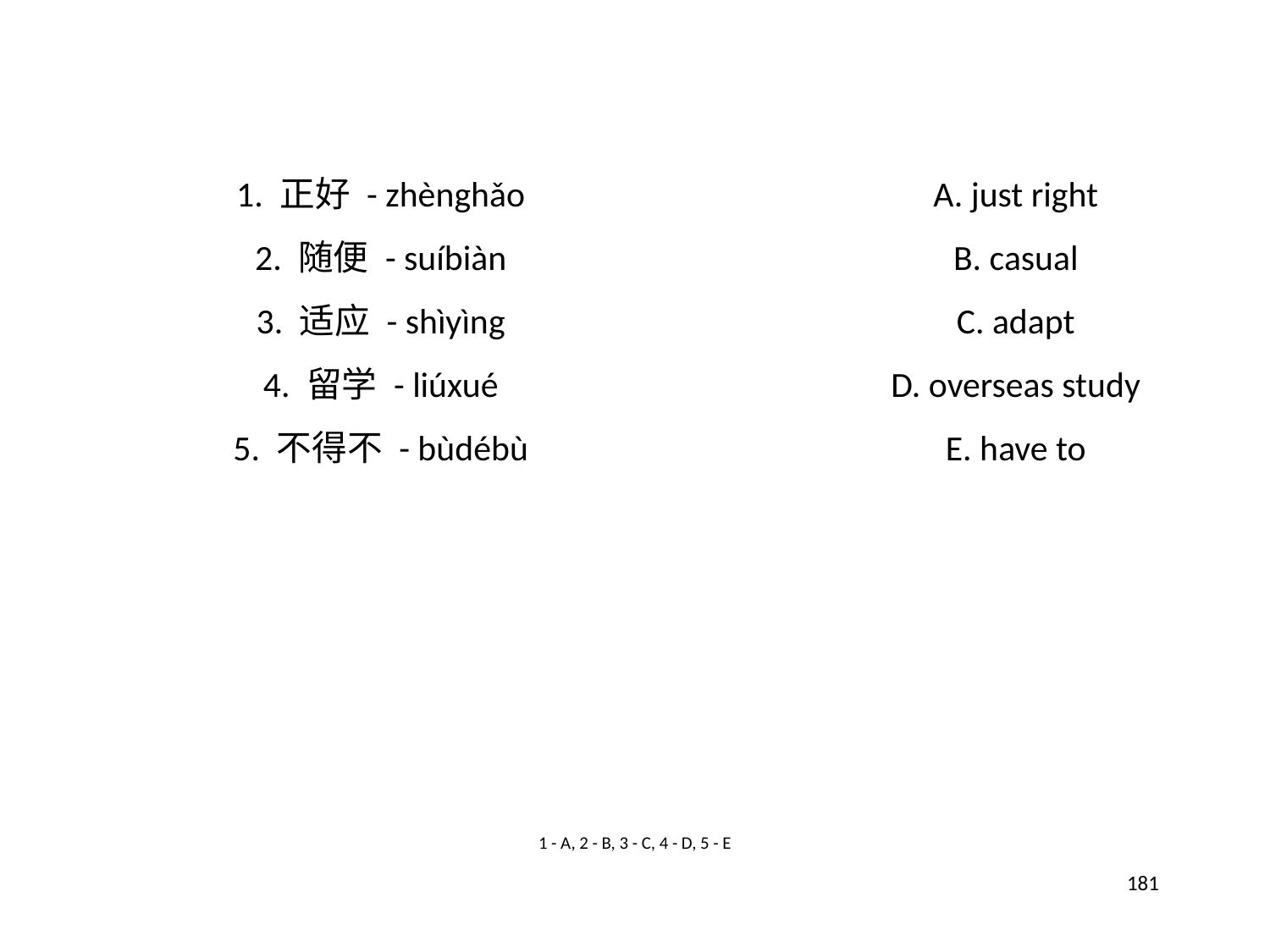

1. 正好 - zhènghǎo

A. just right

2. 随便 - suíbiàn

B. casual

3. 适应 - shìyìng

C. adapt

4. 留学 - liúxué

D. overseas study

5. 不得不 - bùdébù

E. have to
1 - A, 2 - B, 3 - C, 4 - D, 5 - E

181